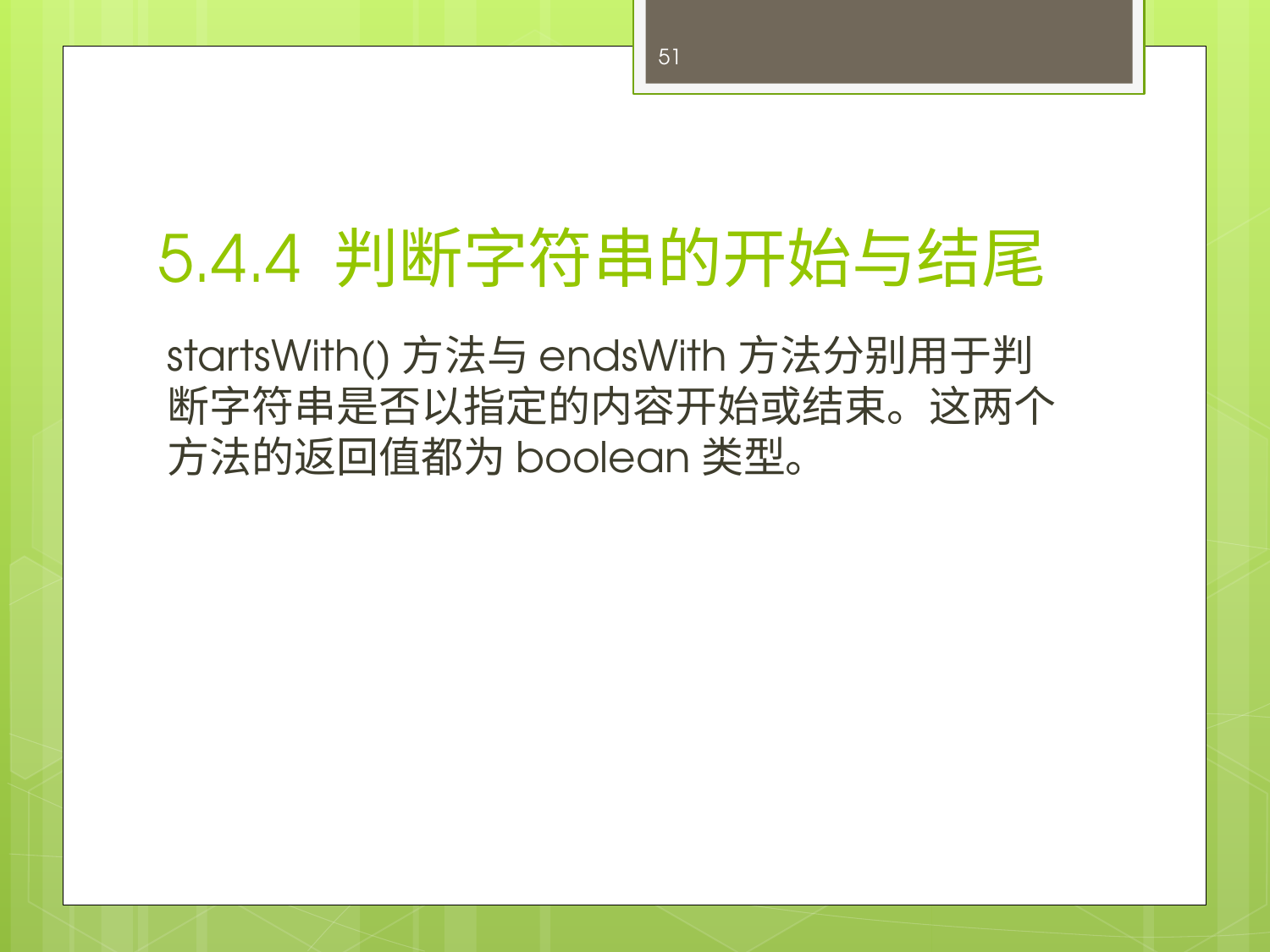

51
# 5.4.4 判断字符串的开始与结尾
startsWith()方法与endsWith方法分别用于判断字符串是否以指定的内容开始或结束。这两个方法的返回值都为boolean类型。